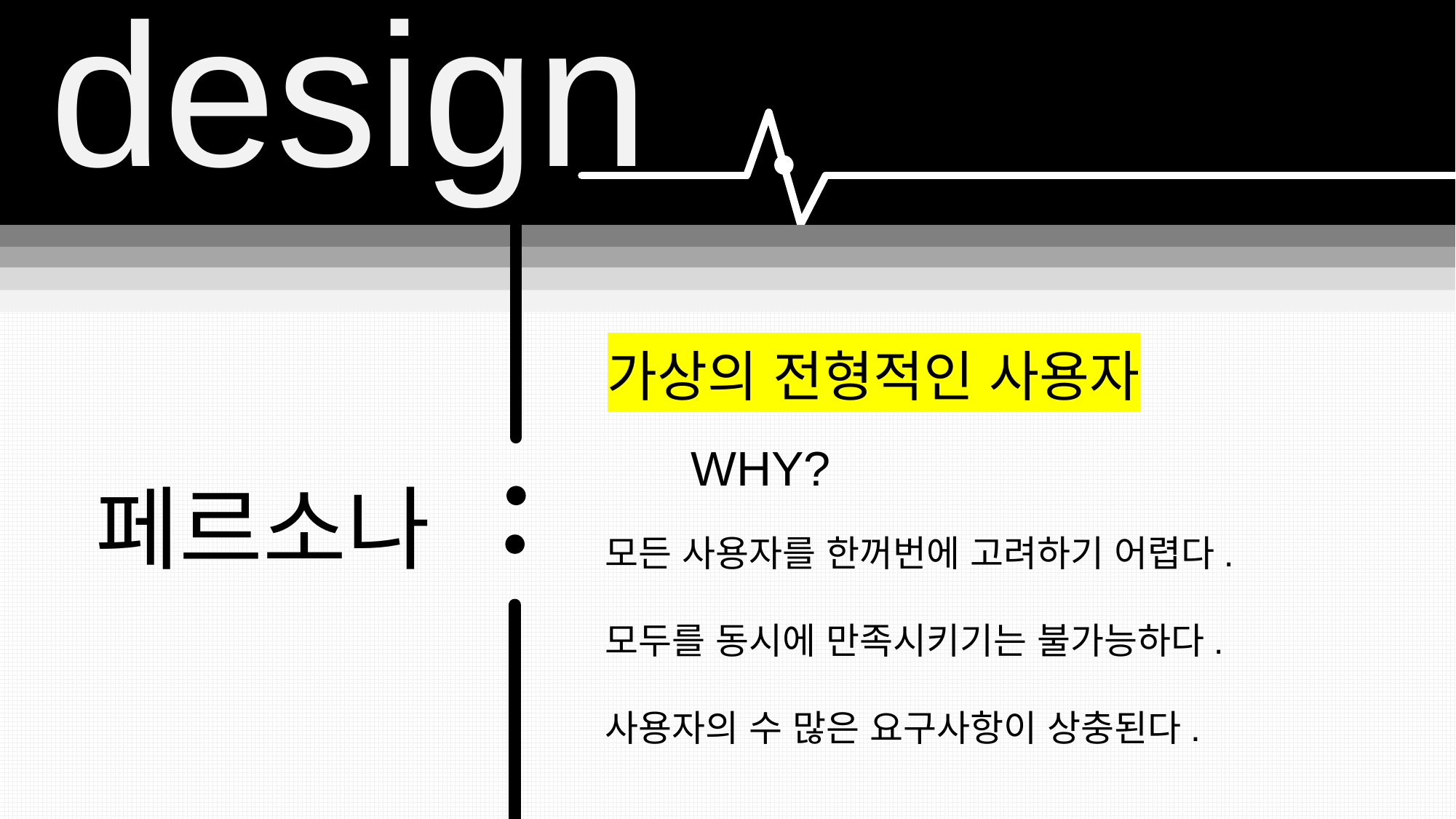

# design

가상의 전형적인 사용자
WHY?
페르소나

모든 사용자를 한꺼번에 고려하기 어렵다.

모두를 동시에 만족시키기는 불가능하다.

사용자의 수 많은 요구사항이 상충된다.